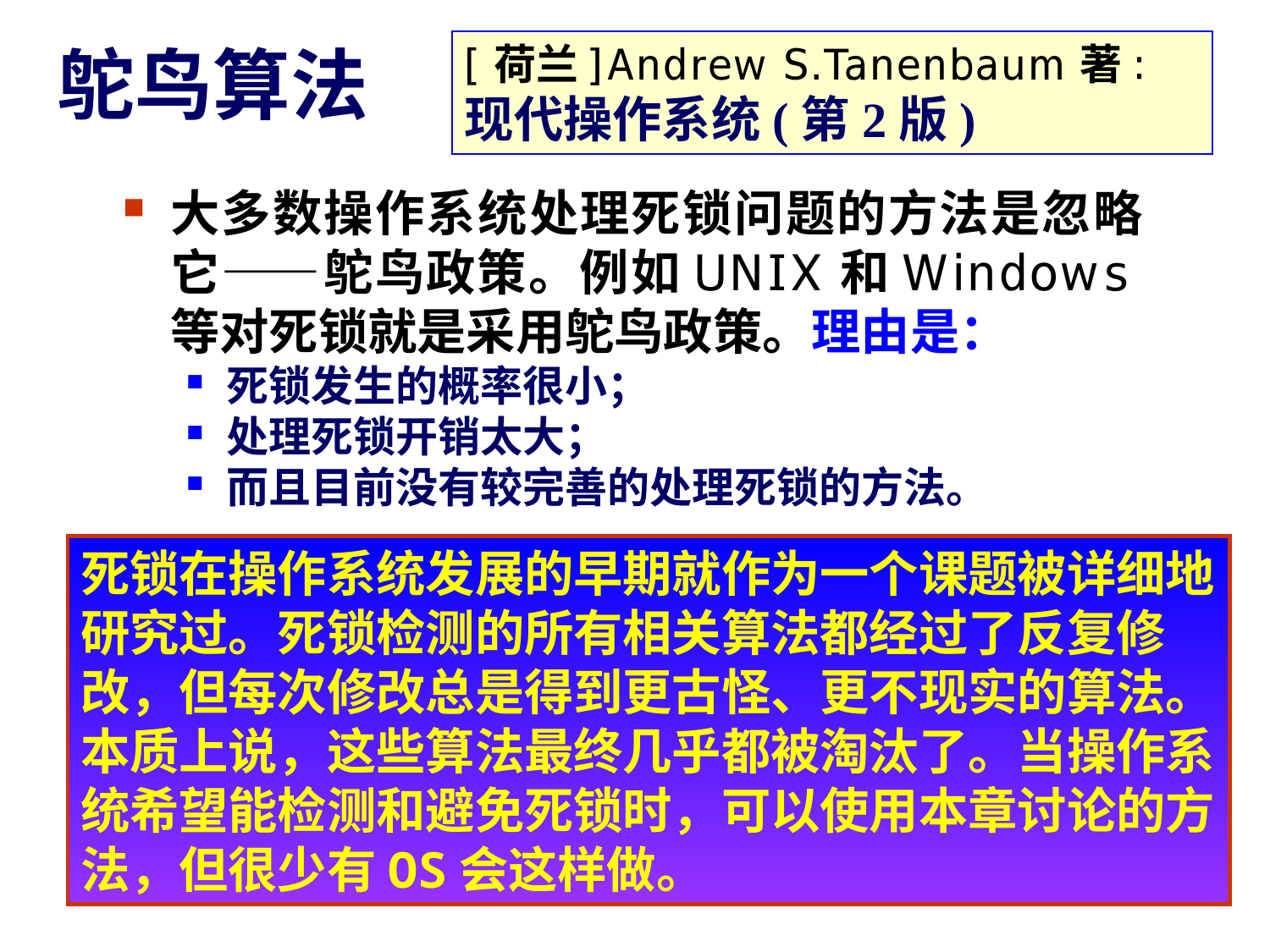

鸵鸟算法
[荷兰]Andrew S.Tanenbaum著:
现代操作系统(第2版)
大多数操作系统处理死锁问题的方法是忽略它——鸵鸟政策。例如UNIX和Windows等对死锁就是采用鸵鸟政策。理由是：
死锁发生的概率很小；
处理死锁开销太大；
而且目前没有较完善的处理死锁的方法。
死锁在操作系统发展的早期就作为一个课题被详细地研究过。死锁检测的所有相关算法都经过了反复修改，但每次修改总是得到更古怪、更不现实的算法。本质上说，这些算法最终几乎都被淘汰了。当操作系统希望能检测和避免死锁时，可以使用本章讨论的方法，但很少有OS会这样做。
128